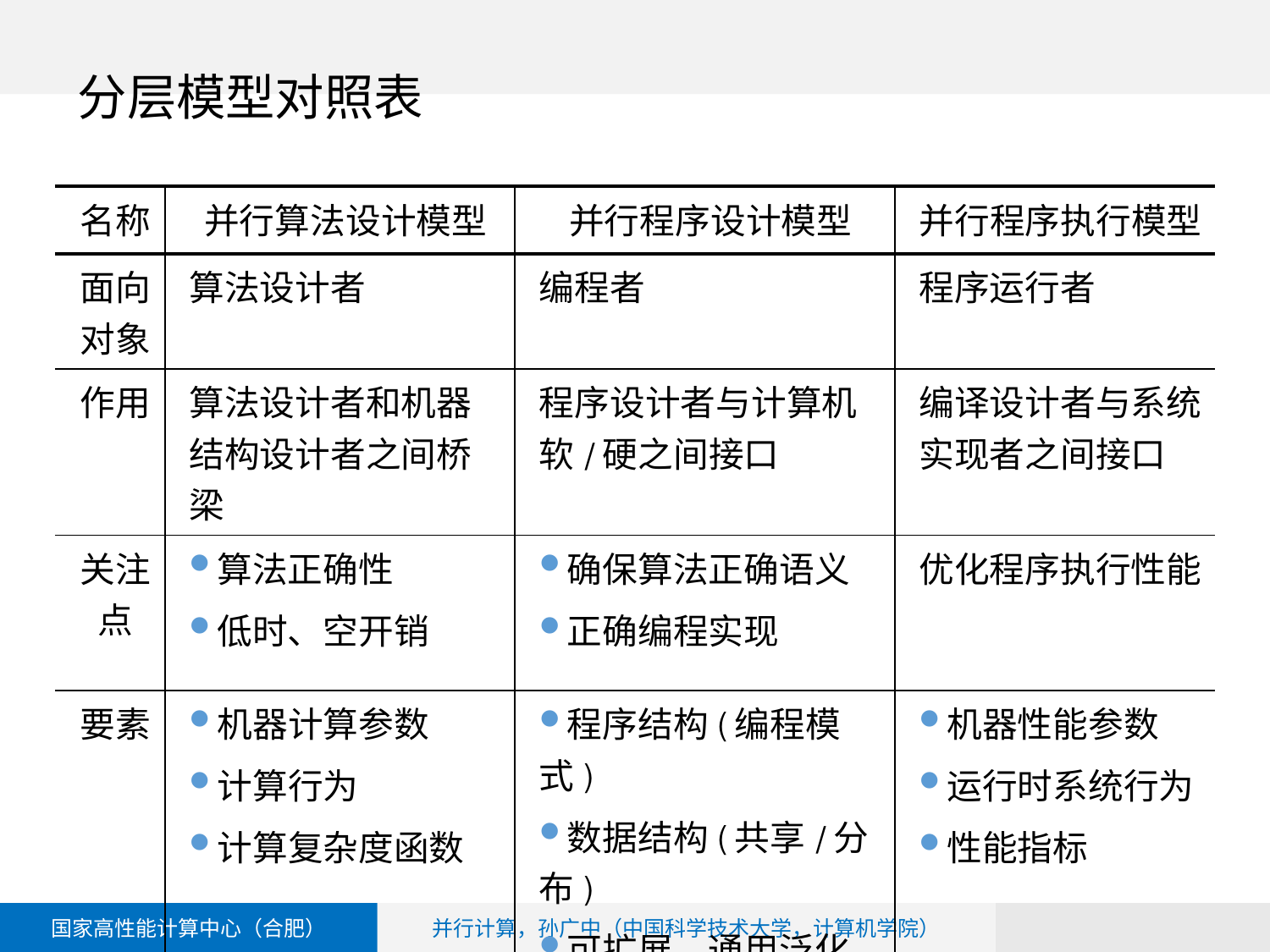

分层模型对照表

| 名称 | 并行算法设计模型 | 并行程序设计模型 | 并行程序执行模型 |
| --- | --- | --- | --- |
| 面向对象 | 算法设计者 | 编程者 | 程序运行者 |
| 作用 | 算法设计者和机器结构设计者之间桥梁 | 程序设计者与计算机软/硬之间接口 | 编译设计者与系统实现者之间接口 |
| 关注点 | 算法正确性 低时、空开销 | 确保算法正确语义 正确编程实现 | 优化程序执行性能 |
| 要素 | 机器计算参数 计算行为 计算复杂度函数 | 程序结构(编程模式) 数据结构(共享/分布) 可扩展，通用泛化 | 机器性能参数 运行时系统行为 性能指标 |